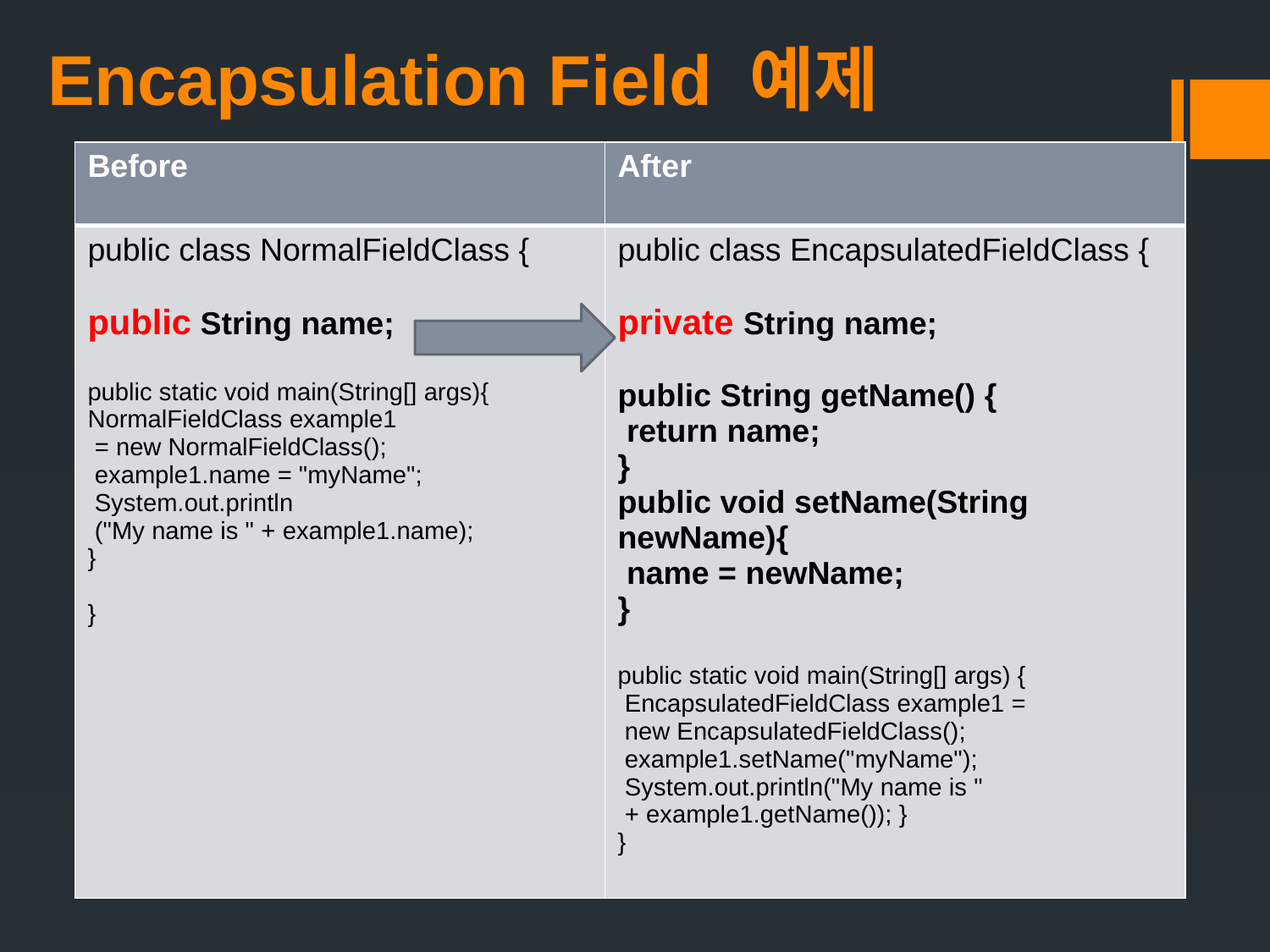

# Encapsulation Field 예제
| Before | After |
| --- | --- |
| public class NormalFieldClass { public String name; public static void main(String[] args){ NormalFieldClass example1 = new NormalFieldClass(); example1.name = "myName"; System.out.println ("My name is " + example1.name); } } | public class EncapsulatedFieldClass { private String name; public String getName() { return name; } public void setName(String newName){ name = newName; } public static void main(String[] args) { EncapsulatedFieldClass example1 = new EncapsulatedFieldClass(); example1.setName("myName"); System.out.println("My name is " + example1.getName()); } } |